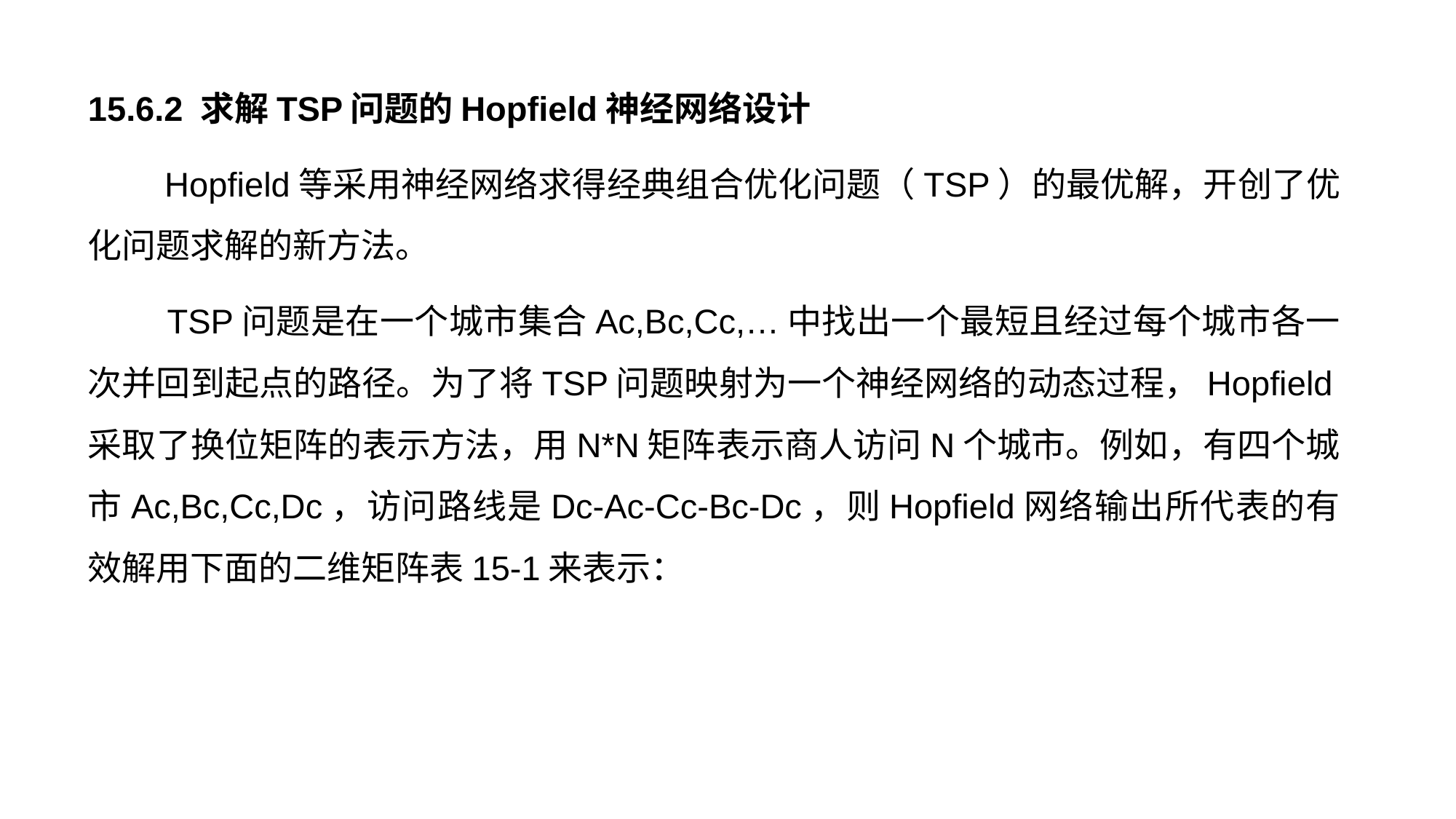

15.6.2 求解TSP问题的Hopfield神经网络设计
        Hopfield等采用神经网络求得经典组合优化问题（TSP）的最优解，开创了优化问题求解的新方法。
        TSP问题是在一个城市集合Ac,Bc,Cc,…中找出一个最短且经过每个城市各一次并回到起点的路径。为了将TSP问题映射为一个神经网络的动态过程，Hopfield采取了换位矩阵的表示方法，用N*N矩阵表示商人访问N个城市。例如，有四个城市Ac,Bc,Cc,Dc，访问路线是Dc-Ac-Cc-Bc-Dc，则Hopfield网络输出所代表的有效解用下面的二维矩阵表15-1来表示：